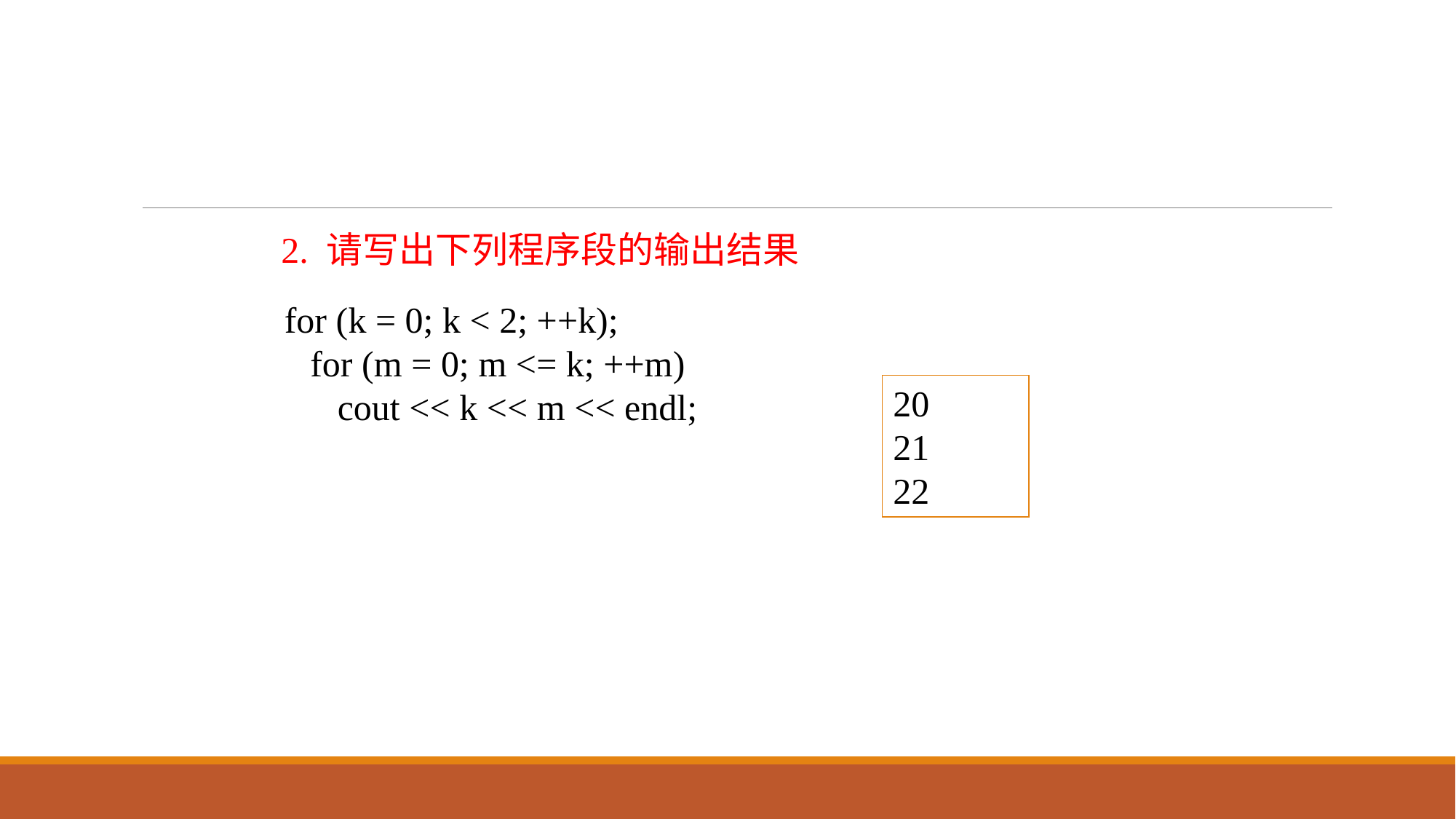

#
2. 请写出下列程序段的输出结果

for (k = 0; k < 2; ++k);
	 for (m = 0; m <= k; ++m)
	    cout << k << m << endl;
20
21
22